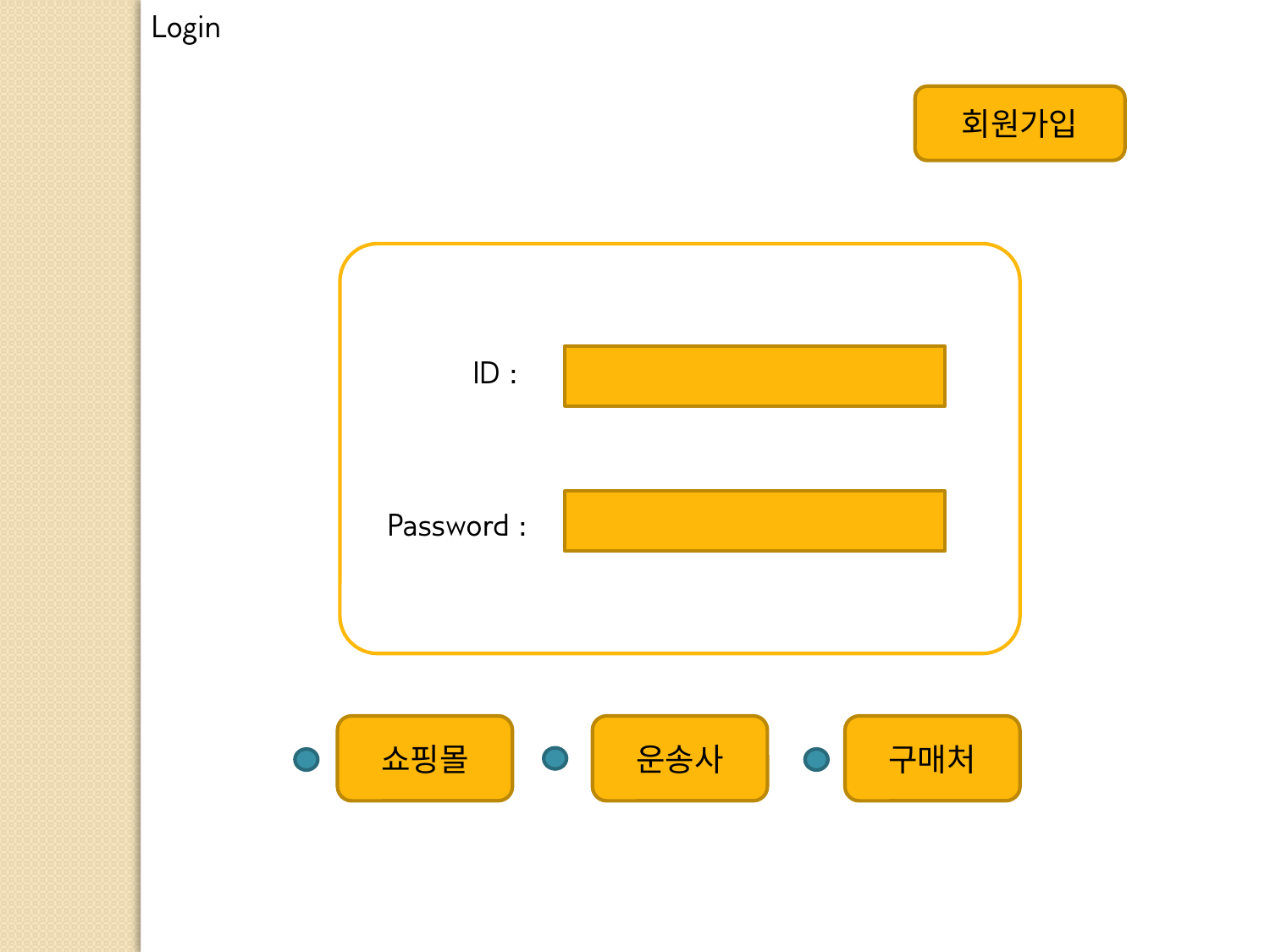

Login
회원가입

ID :

Password :

쇼핑몰
운송사
구매처